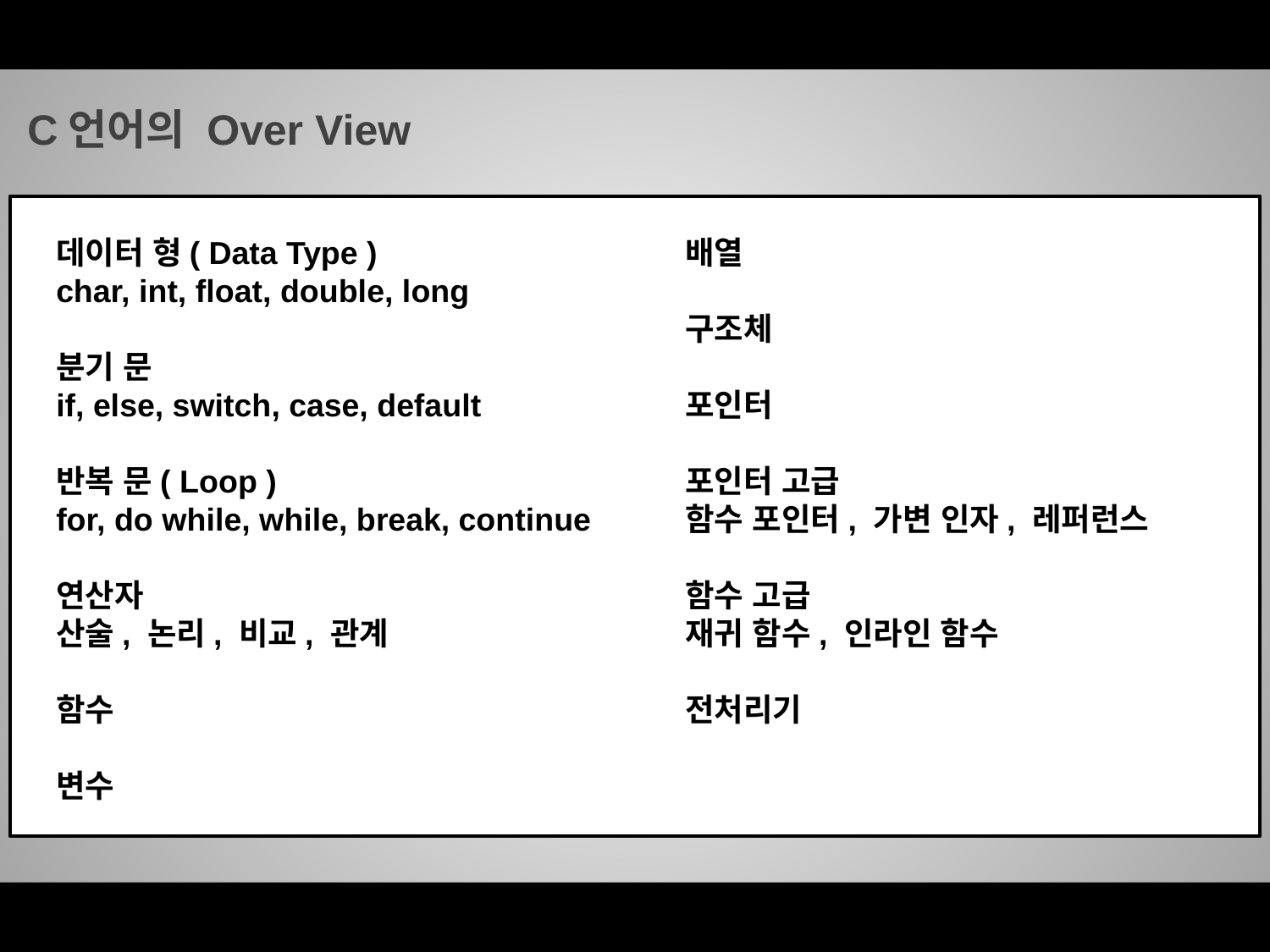

C언어의 Over View

데이터 형( Data Type )
char, int, float, double, long

분기 문
if, else, switch, case, default

반복 문( Loop )
for, do while, while, break, continue

연산자
산술, 논리, 비교, 관계

함수

변수

배열

구조체

포인터

포인터 고급
함수 포인터, 가변 인자, 레퍼런스

함수 고급
재귀 함수, 인라인 함수

전처리기
7